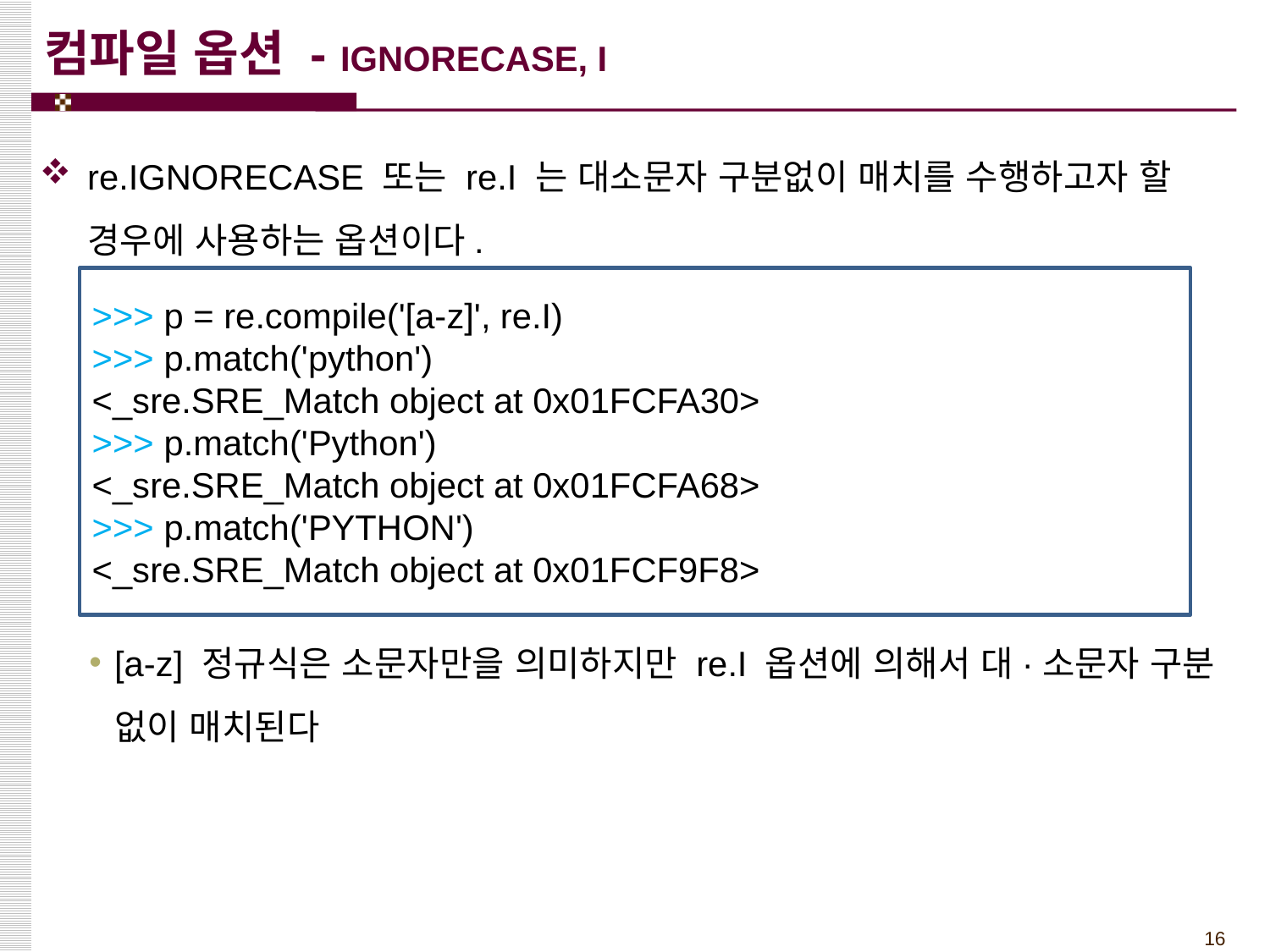

# 컴파일 옵션 - IGNORECASE, I
re.IGNORECASE 또는 re.I 는 대소문자 구분없이 매치를 수행하고자 할 경우에 사용하는 옵션이다.

[a-z] 정규식은 소문자만을 의미하지만 re.I 옵션에 의해서 대·소문자 구분 없이 매치된다
>>> p = re.compile('[a-z]', re.I)
>>> p.match('python')
<_sre.SRE_Match object at 0x01FCFA30>
>>> p.match('Python')
<_sre.SRE_Match object at 0x01FCFA68>
>>> p.match('PYTHON')
<_sre.SRE_Match object at 0x01FCF9F8>